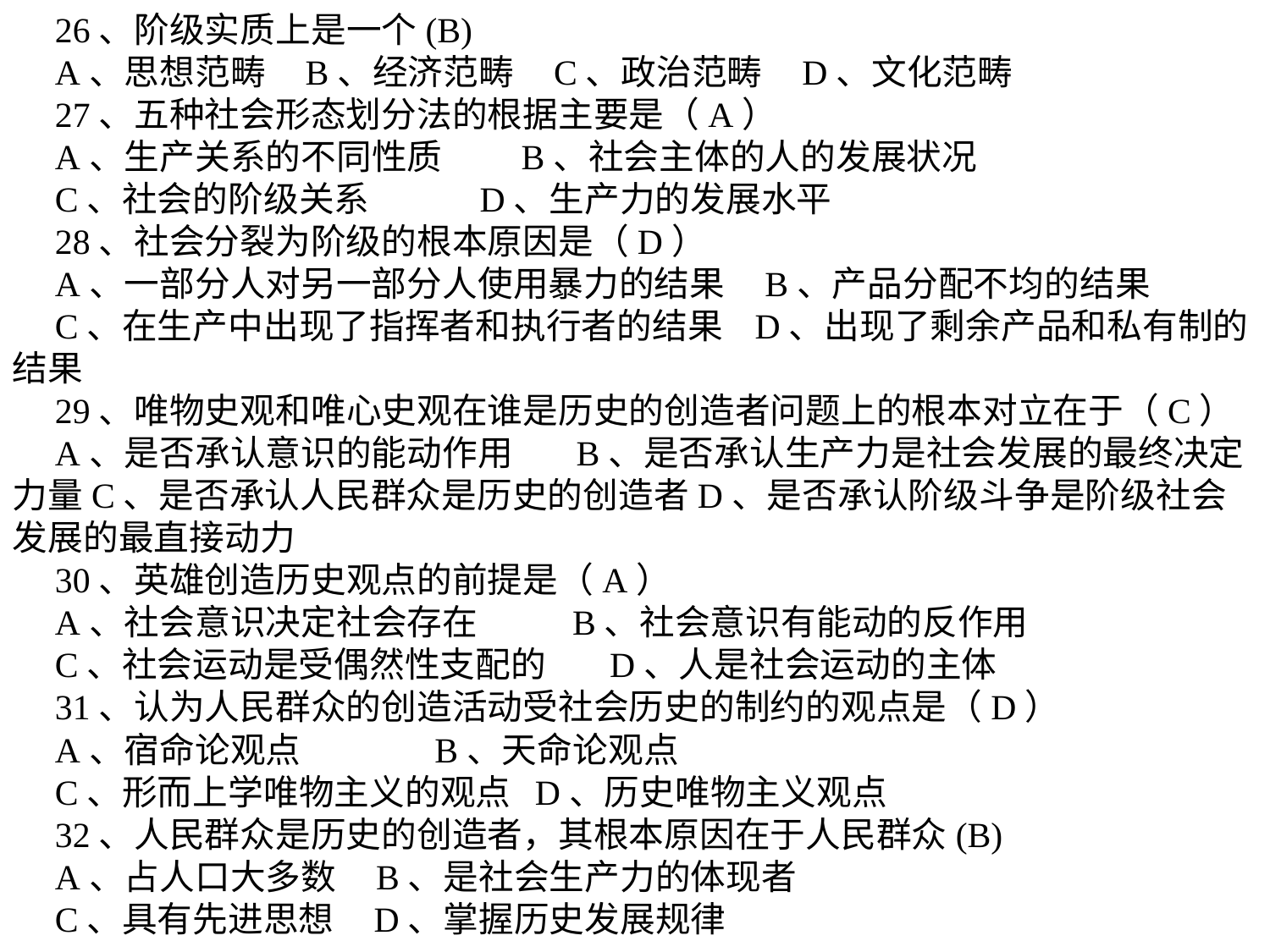

26、阶级实质上是一个(B)
A、思想范畴    B、经济范畴    C、政治范畴    D、文化范畴
27、五种社会形态划分法的根据主要是（A）
A、生产关系的不同性质         B、社会主体的人的发展状况
C、社会的阶级关系             D、生产力的发展水平
28、社会分裂为阶级的根本原因是（D）
A、一部分人对另一部分人使用暴力的结果    B、产品分配不均的结果
C、在生产中出现了指挥者和执行者的结果   D、出现了剩余产品和私有制的结果
29、唯物史观和唯心史观在谁是历史的创造者问题上的根本对立在于（C）
A、是否承认意识的能动作用       B、是否承认生产力是社会发展的最终决定力量C、是否承认人民群众是历史的创造者D、是否承认阶级斗争是阶级社会发展的最直接动力
30、英雄创造历史观点的前提是（A）
A、社会意识决定社会存在           B、社会意识有能动的反作用
C、社会运动是受偶然性支配的       D、人是社会运动的主体
31、认为人民群众的创造活动受社会历史的制约的观点是（D）
A、宿命论观点                B、天命论观点
C、形而上学唯物主义的观点  D、历史唯物主义观点
32、人民群众是历史的创造者，其根本原因在于人民群众(B)
A、占人口大多数    B、是社会生产力的体现者
C、具有先进思想    D、掌握历史发展规律